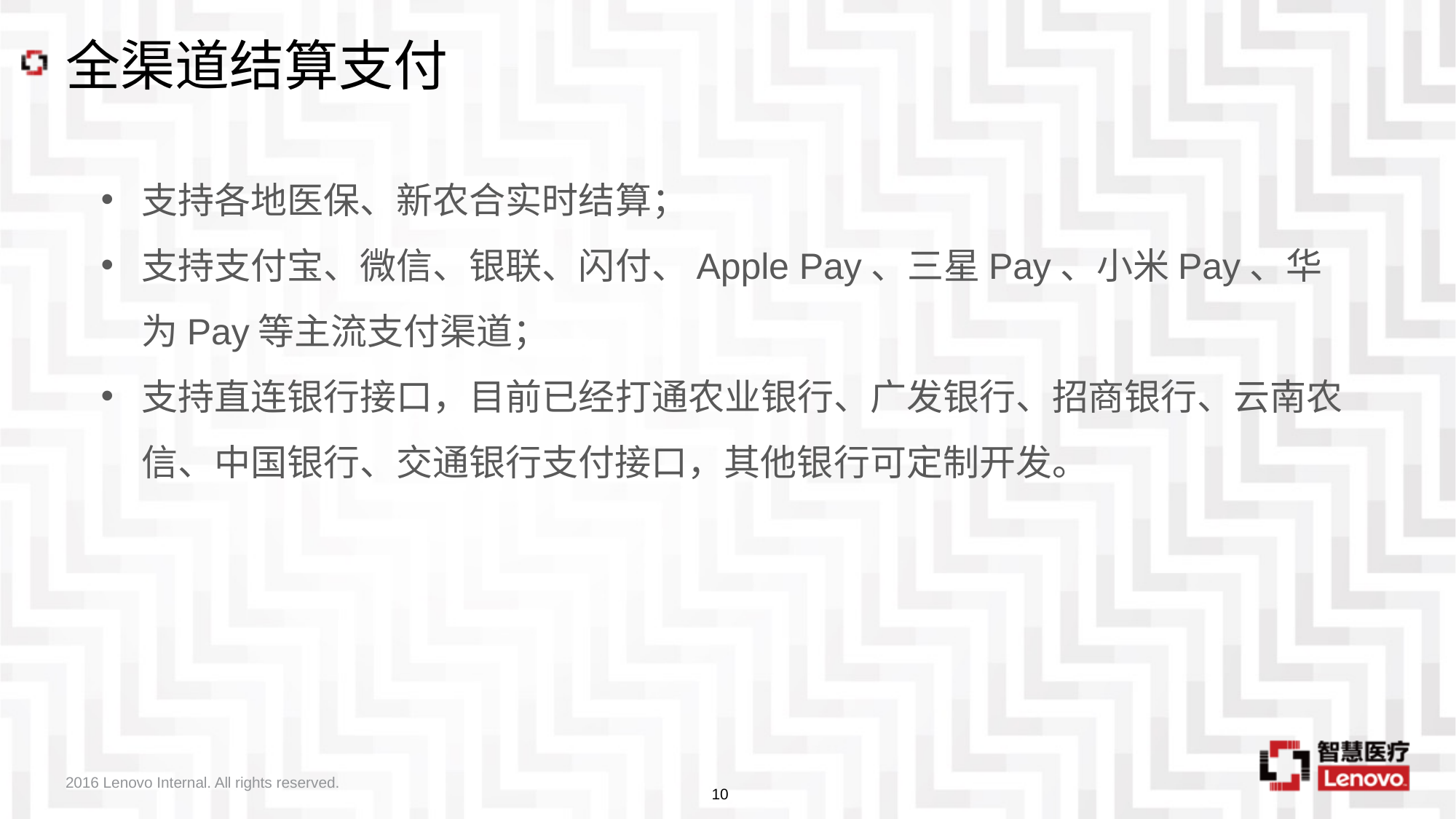

# 全渠道结算支付
支持各地医保、新农合实时结算；
支持支付宝、微信、银联、闪付、Apple Pay、三星Pay、小米Pay、华为Pay等主流支付渠道；
支持直连银行接口，目前已经打通农业银行、广发银行、招商银行、云南农信、中国银行、交通银行支付接口，其他银行可定制开发。
2016 Lenovo Internal. All rights reserved.